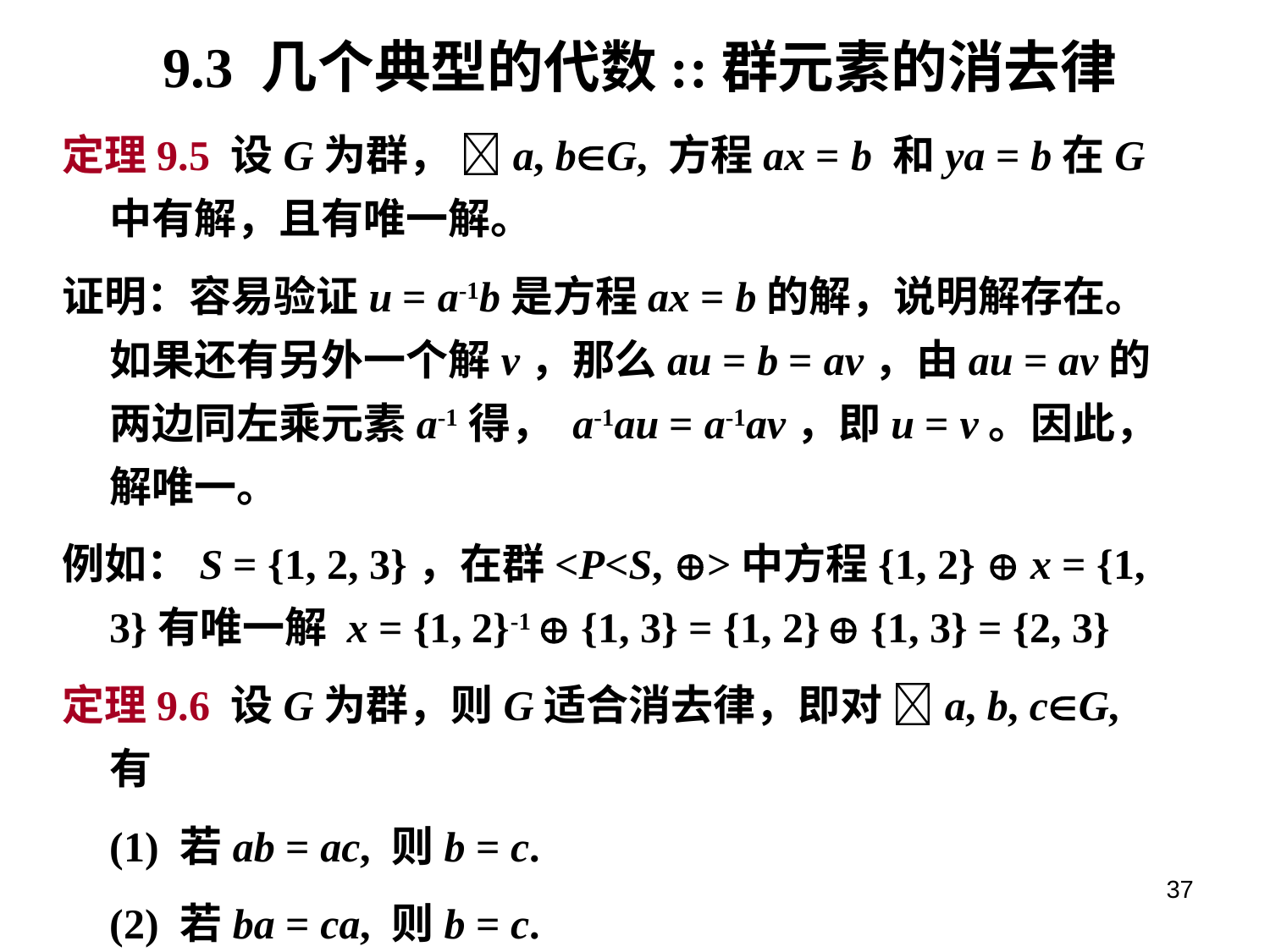

# 9.3 几个典型的代数::群元素的消去律
定理9.5 设G为群， ∀a, b∈G, 方程ax = b 和ya = b在G中有解，且有唯一解。
证明：容易验证u = a-1b是方程ax = b的解，说明解存在。如果还有另外一个解v，那么au = b = av，由au = av的两边同左乘元素a-1得， a-1au = a-1av，即u = v。因此，解唯一。
例如：S = {1, 2, 3}，在群<P<S, ⊕>中方程{1, 2} ⊕ x = {1, 3}有唯一解 x = {1, 2}-1 ⊕ {1, 3} = {1, 2} ⊕ {1, 3} = {2, 3}
定理9.6 设G为群，则G适合消去律，即对 ∀a, b, c∈G, 有
	(1) 若ab = ac, 则b = c.
	(2) 若ba = ca, 则b = c.
定理9.7 设G为有限群，则G的运算表中每行(列)中元素不同.
37